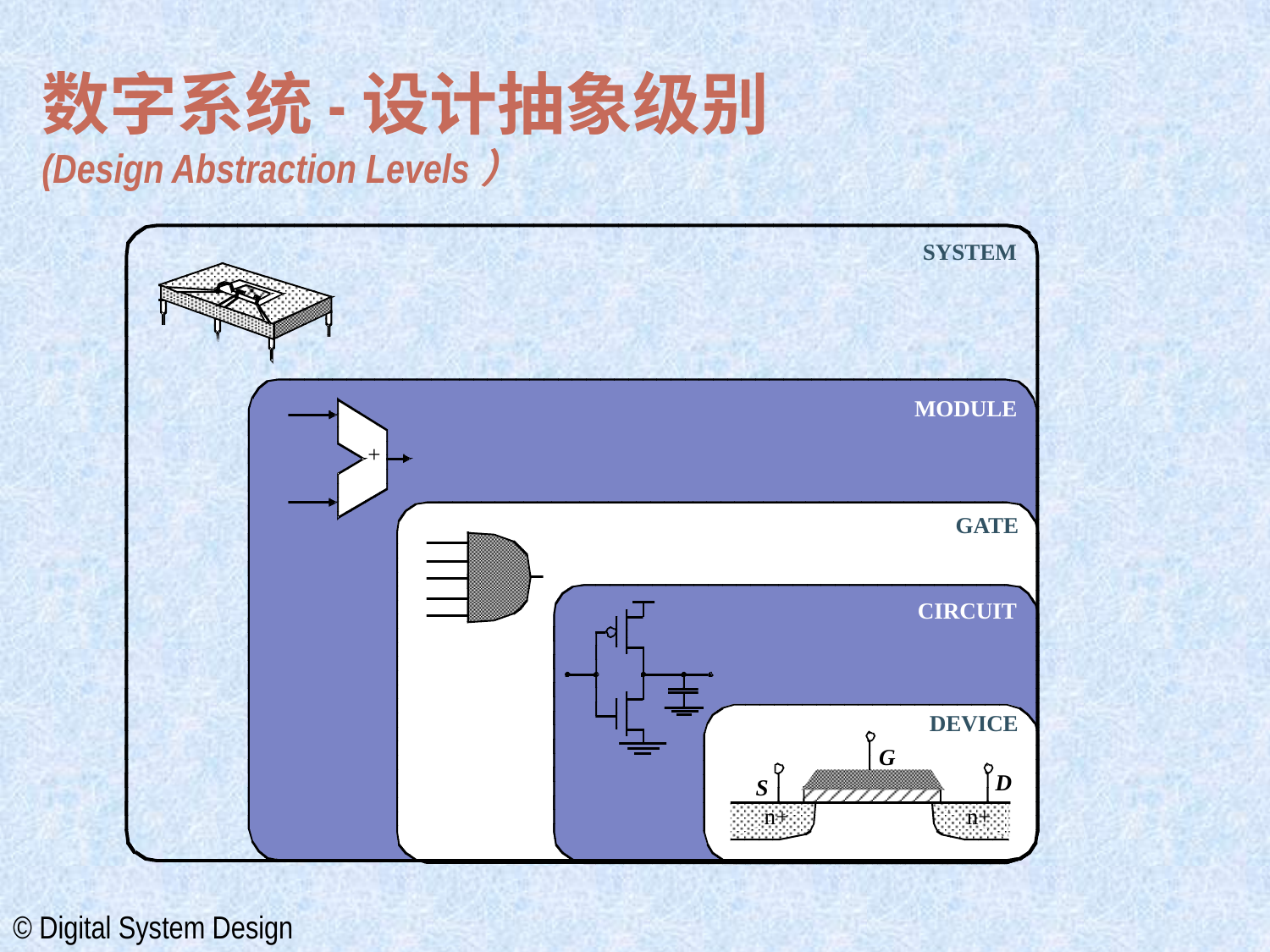

# 数字系统-设计抽象级别 (Design Abstraction Levels）

SYSTEM

MODULE

+

GATE

CIRCUIT

DEVICE

G

D

S

n+

n+